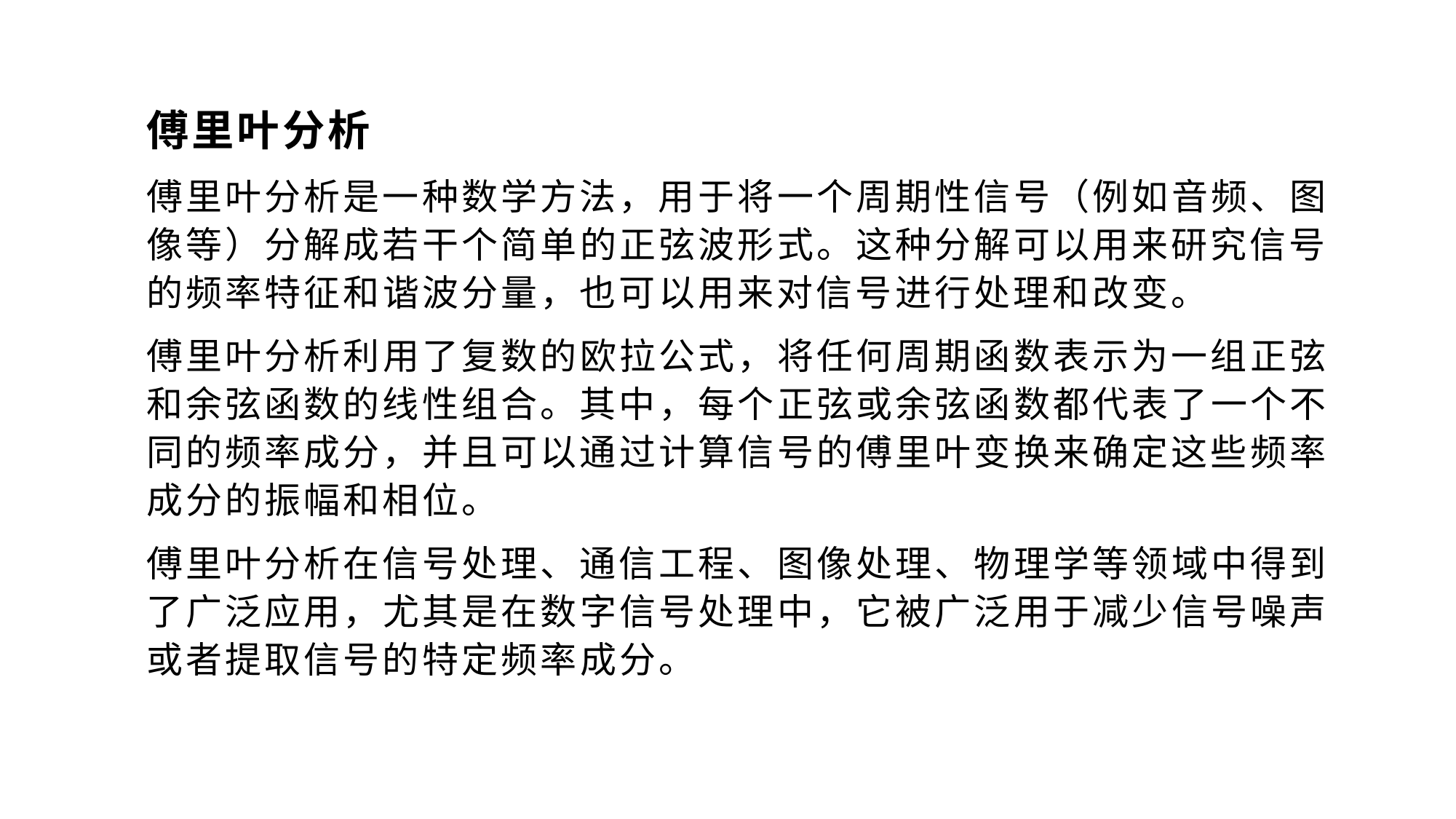

傅里叶分析
傅里叶分析是一种数学方法，用于将一个周期性信号（例如音频、图像等）分解成若干个简单的正弦波形式。这种分解可以用来研究信号的频率特征和谐波分量，也可以用来对信号进行处理和改变。
傅里叶分析利用了复数的欧拉公式，将任何周期函数表示为一组正弦和余弦函数的线性组合。其中，每个正弦或余弦函数都代表了一个不同的频率成分，并且可以通过计算信号的傅里叶变换来确定这些频率成分的振幅和相位。
傅里叶分析在信号处理、通信工程、图像处理、物理学等领域中得到了广泛应用，尤其是在数字信号处理中，它被广泛用于减少信号噪声或者提取信号的特定频率成分。